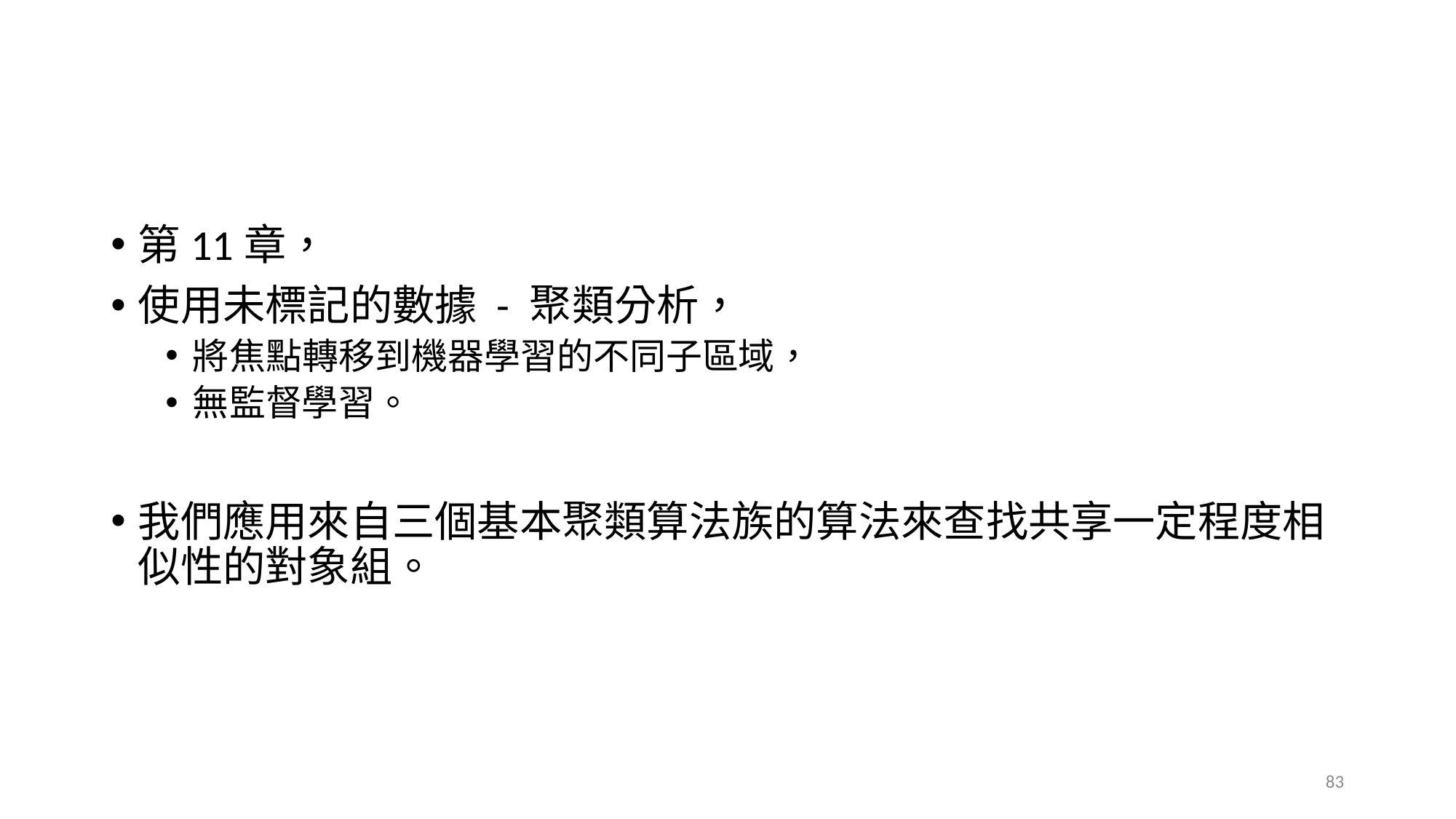

#
第11章，
使用未標記的數據 - 聚類分析，
將焦點轉移到機器學習的不同子區域，
無監督學習。

我們應用來自三個基本聚類算法族的算法來查找共享一定程度相似性的對象組。
83